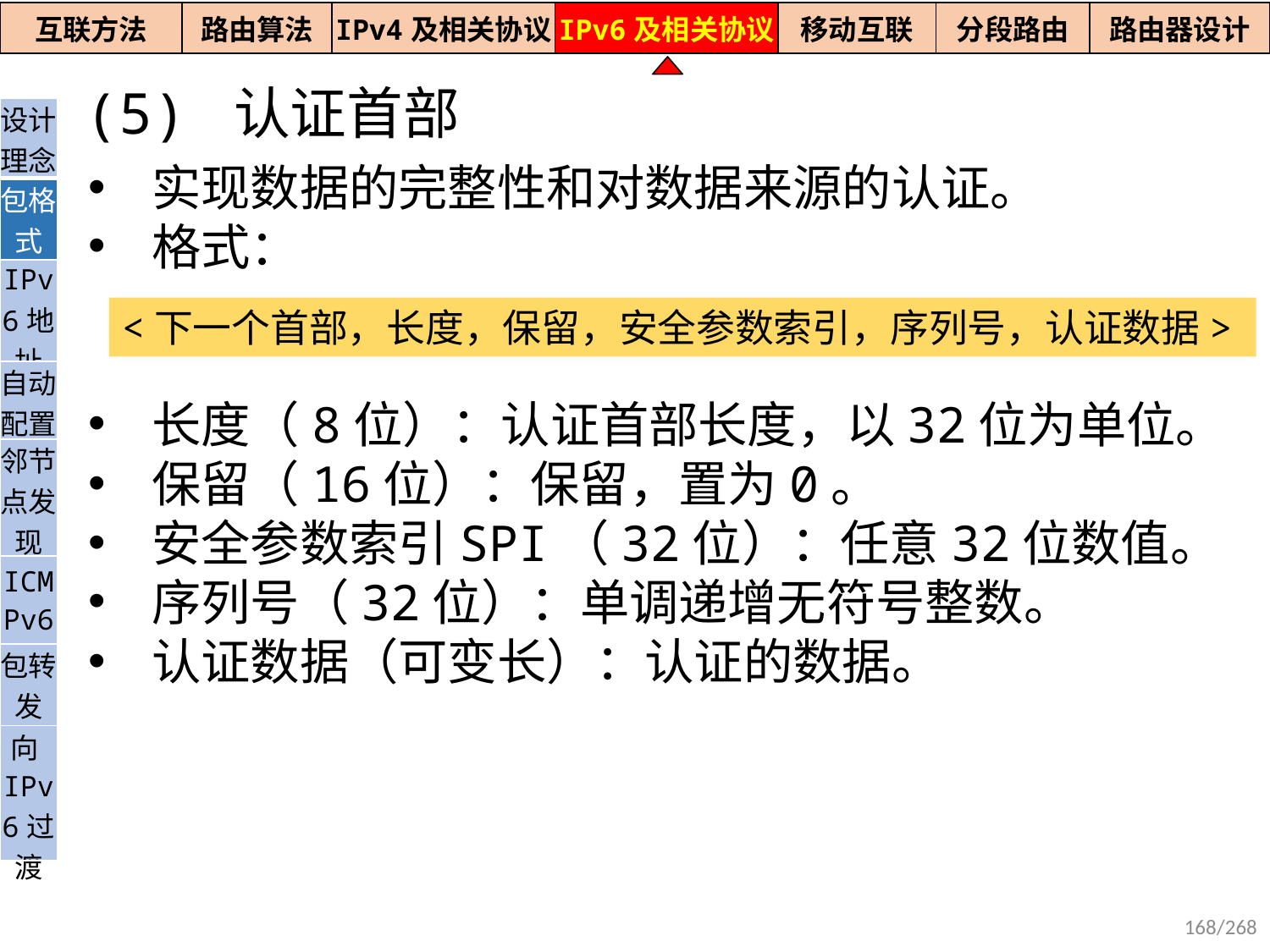

| 互联方法 | 路由算法 | IPv4及相关协议 | IPv6及相关协议 | 移动互联 | 分段路由 | 路由器设计 |
| --- | --- | --- | --- | --- | --- | --- |

(5) 认证首部
| 设计理念 |
| --- |
| 包格式 |
| IPv6地址 |
| 自动配置 |
| 邻节点发现 |
| ICMPv6 |
| 包转发 |
| 向IPv6过渡 |
实现数据的完整性和对数据来源的认证。
格式：

长度（8位）：认证首部长度，以32位为单位。
保留（16位）：保留，置为0。
安全参数索引SPI（32位）：任意32位数值。
序列号（32位）：单调递增无符号整数。
认证数据（可变长）：认证的数据。
<下一个首部，长度，保留，安全参数索引，序列号，认证数据>
168/268